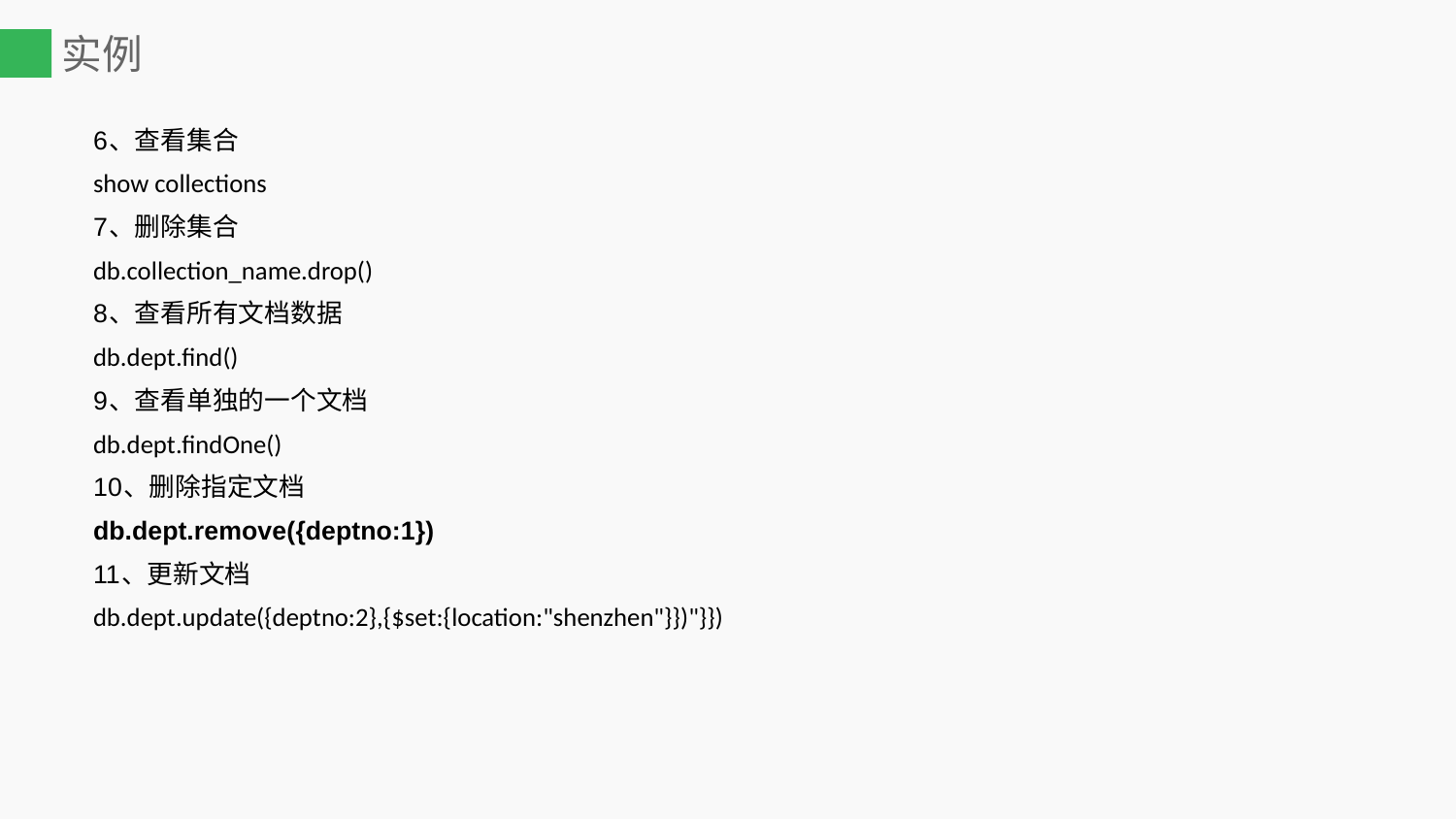

# 实例
6、查看集合
show collections
7、删除集合
db.collection_name.drop()
8、查看所有文档数据
db.dept.find()
9、查看单独的一个文档
db.dept.findOne()
10、删除指定文档
db.dept.remove({deptno:1})
11、更新文档
db.dept.update({deptno:2},{$set:{location:"shenzhen"}})"}})